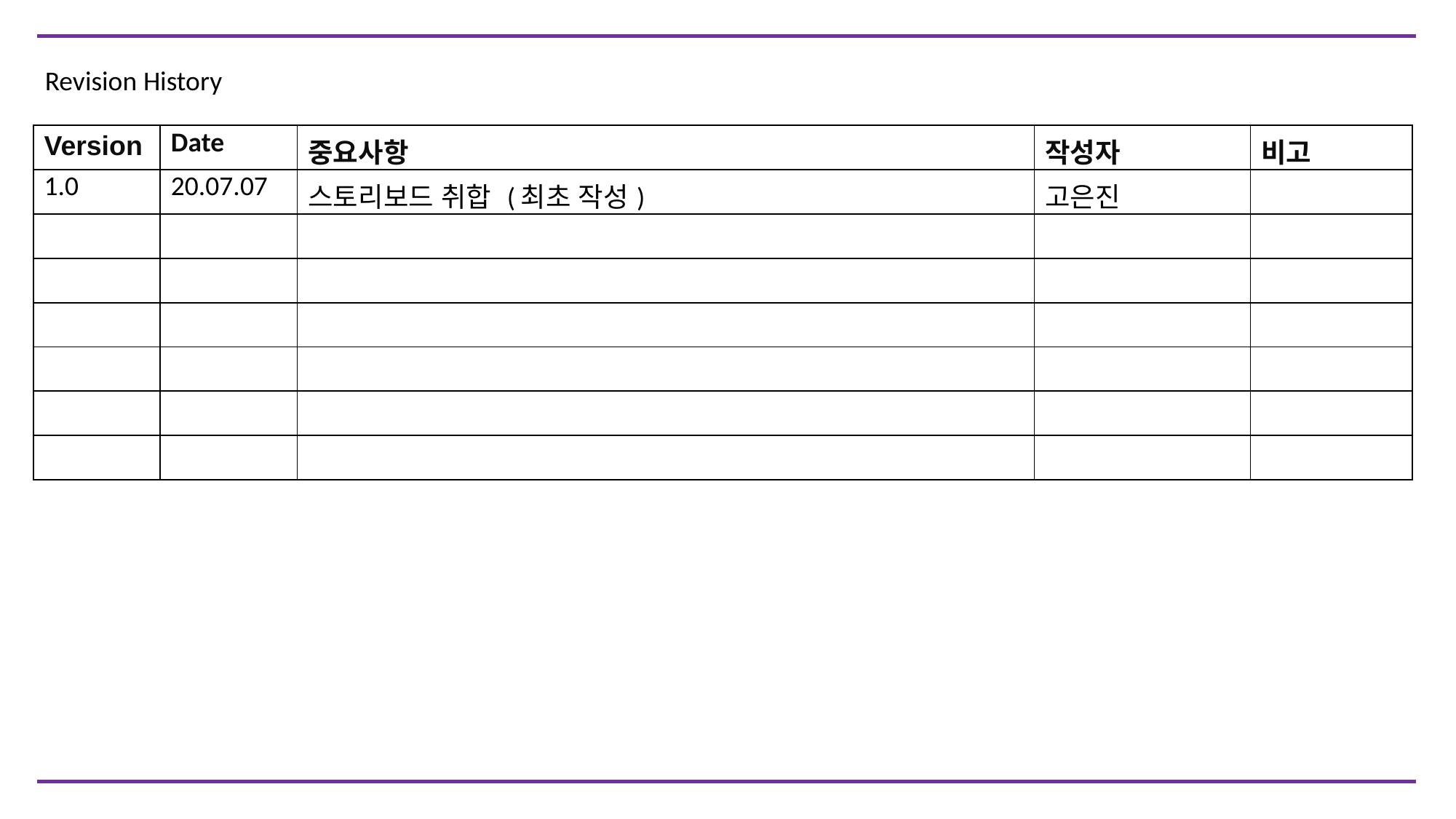

Revision History
| Version | Date | 중요사항 | 작성자 | 비고 |
| --- | --- | --- | --- | --- |
| 1.0 | 20.07.07 | 스토리보드 취합 (최초 작성) | 고은진 |  |
|  |  |  |  |  |
|  |  |  |  |  |
|  |  |  |  |  |
|  |  |  |  |  |
|  |  |  |  |  |
|  |  |  |  |  |